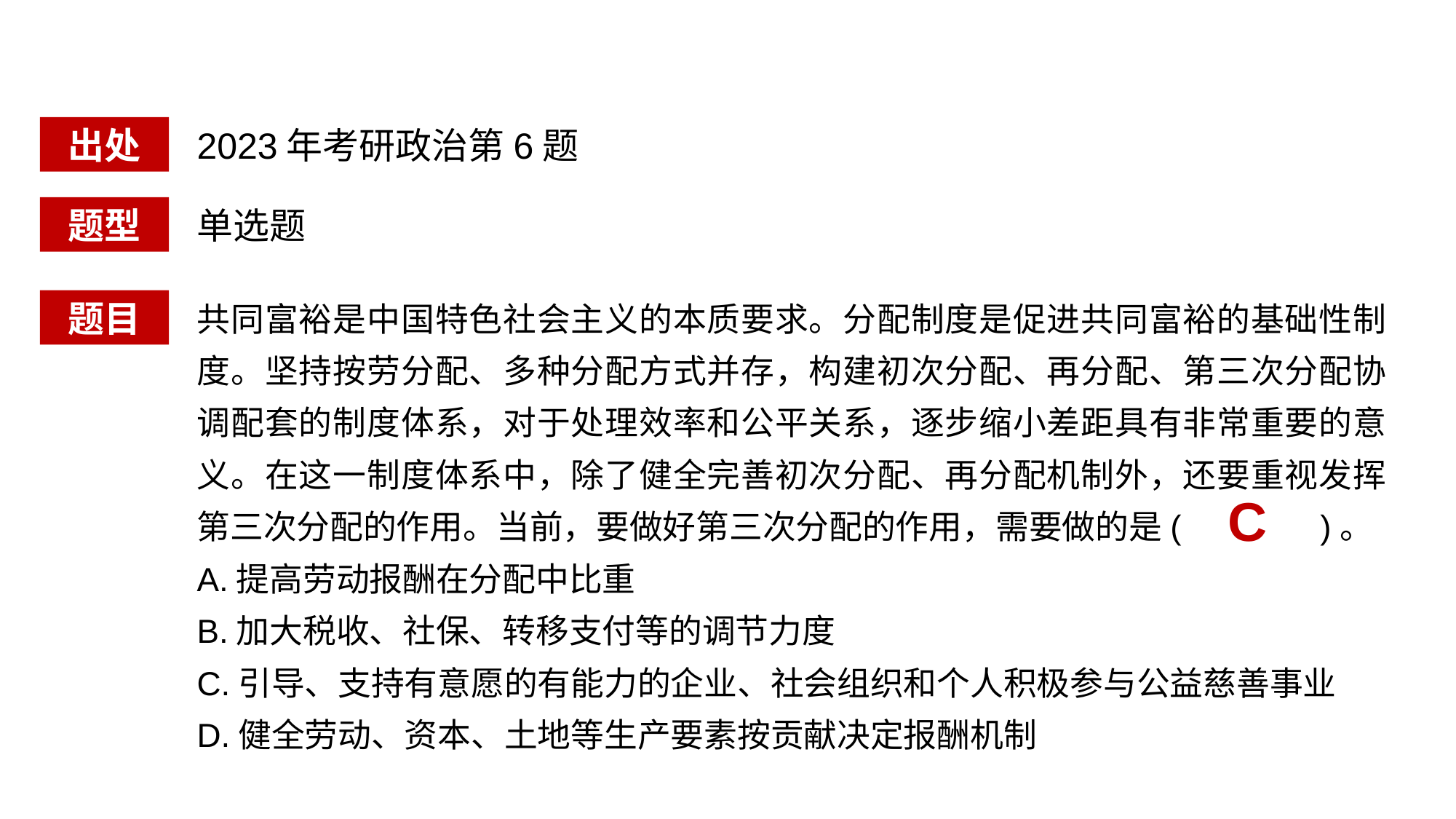

出处
2023年考研政治第6题
题型
单选题
共同富裕是中国特色社会主义的本质要求。分配制度是促进共同富裕的基础性制度。坚持按劳分配、多种分配方式并存，构建初次分配、再分配、第三次分配协调配套的制度体系，对于处理效率和公平关系，逐步缩小差距具有非常重要的意义。在这一制度体系中，除了健全完善初次分配、再分配机制外，还要重视发挥第三次分配的作用。当前，要做好第三次分配的作用，需要做的是(               )。
A.提高劳动报酬在分配中比重
B.加大税收、社保、转移支付等的调节力度
C.引导、支持有意愿的有能力的企业、社会组织和个人积极参与公益慈善事业
D.健全劳动、资本、土地等生产要素按贡献决定报酬机制
题目
C